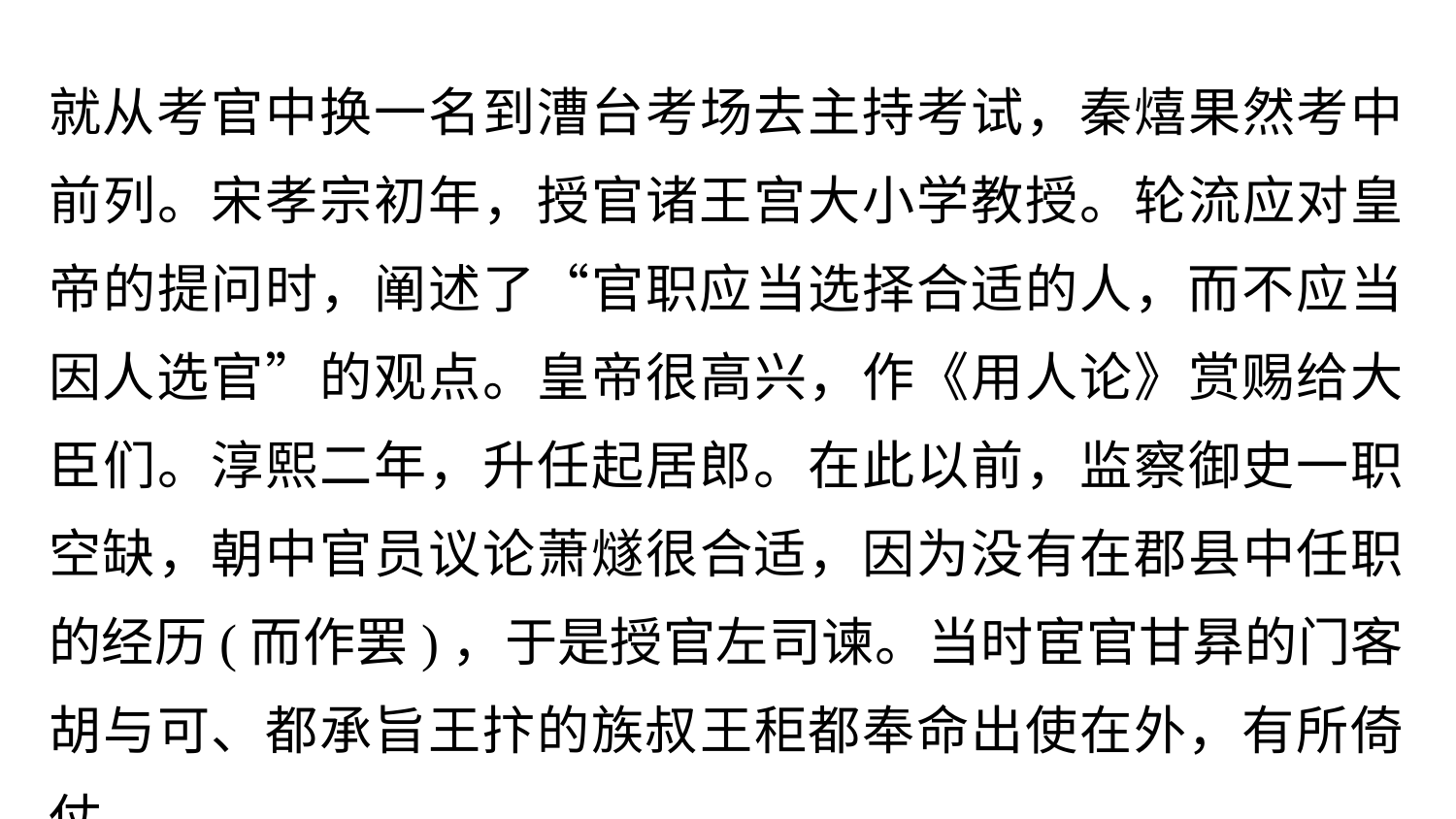

就从考官中换一名到漕台考场去主持考试，秦熺果然考中前列。宋孝宗初年，授官诸王宫大小学教授。轮流应对皇帝的提问时，阐述了“官职应当选择合适的人，而不应当因人选官”的观点。皇帝很高兴，作《用人论》赏赐给大臣们。淳熙二年，升任起居郎。在此以前，监察御史一职空缺，朝中官员议论萧燧很合适，因为没有在郡县中任职的经历(而作罢)，于是授官左司谏。当时宦官甘昪的门客胡与可、都承旨王抃的族叔王秬都奉命出使在外，有所倚仗，